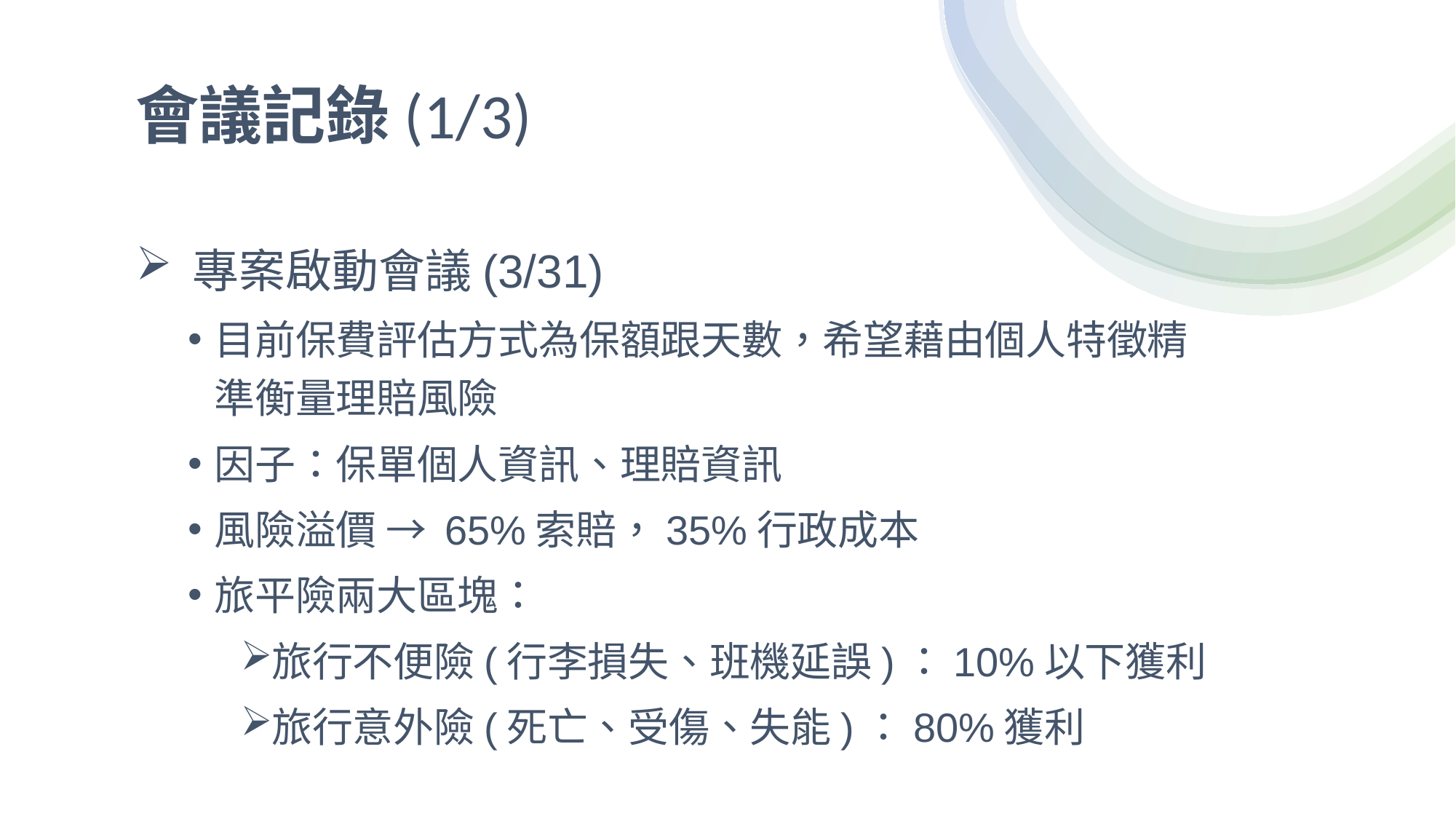

# 會議記錄(1/3)
 專案啟動會議(3/31)
目前保費評估方式為保額跟天數，希望藉由個人特徵精準衡量理賠風險
因子：保單個人資訊、理賠資訊
風險溢價 → 65%索賠，35%行政成本
旅平險兩大區塊：
旅行不便險(行李損失、班機延誤)：10%以下獲利
旅行意外險(死亡、受傷、失能)：80%獲利